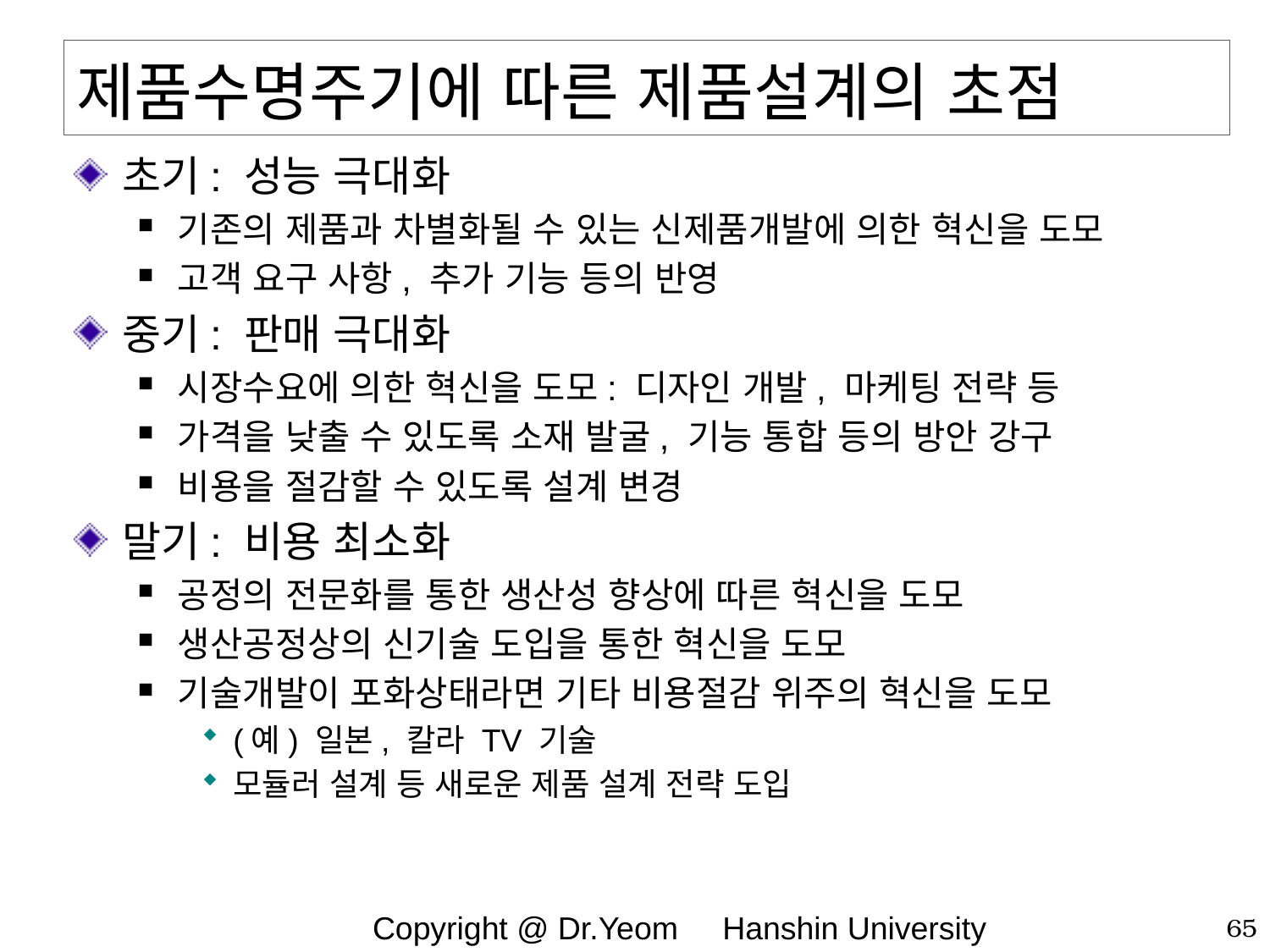

# 제품수명주기에 따른 제품설계의 초점
초기: 성능 극대화
기존의 제품과 차별화될 수 있는 신제품개발에 의한 혁신을 도모
고객 요구 사항, 추가 기능 등의 반영
중기: 판매 극대화
시장수요에 의한 혁신을 도모: 디자인 개발, 마케팅 전략 등
가격을 낮출 수 있도록 소재 발굴, 기능 통합 등의 방안 강구
비용을 절감할 수 있도록 설계 변경
말기: 비용 최소화
공정의 전문화를 통한 생산성 향상에 따른 혁신을 도모
생산공정상의 신기술 도입을 통한 혁신을 도모
기술개발이 포화상태라면 기타 비용절감 위주의 혁신을 도모
(예) 일본, 칼라 TV 기술
모듈러 설계 등 새로운 제품 설계 전략 도입
65